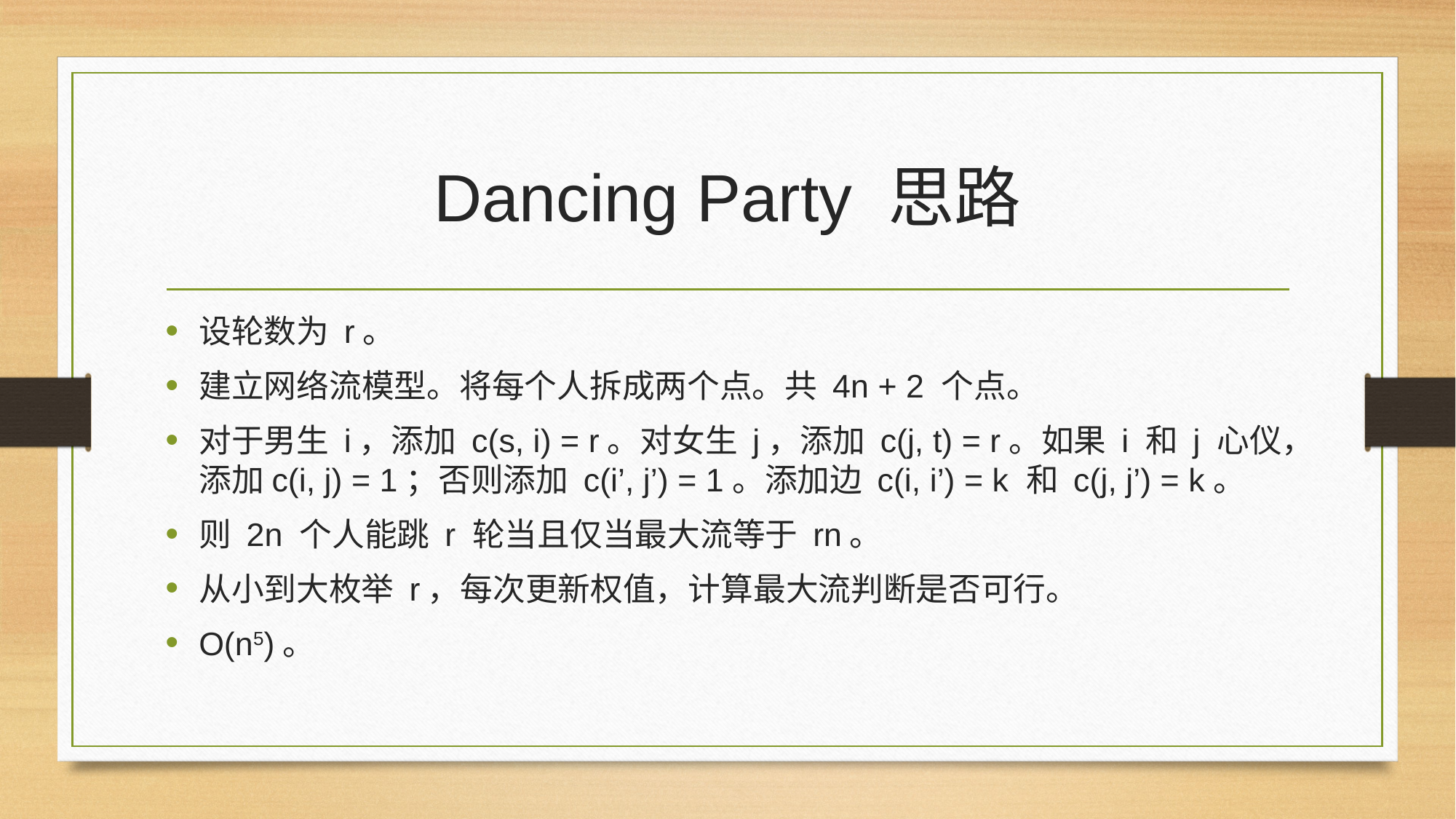

# Dancing Party 思路
设轮数为 r。
建立网络流模型。将每个人拆成两个点。共 4n + 2 个点。
对于男生 i，添加 c(s, i) = r。对女生 j，添加 c(j, t) = r。如果 i 和 j 心仪，添加c(i, j) = 1；否则添加 c(i’, j’) = 1。添加边 c(i, i’) = k 和 c(j, j’) = k。
则 2n 个人能跳 r 轮当且仅当最大流等于 rn。
从小到大枚举 r，每次更新权值，计算最大流判断是否可行。
O(n5)。